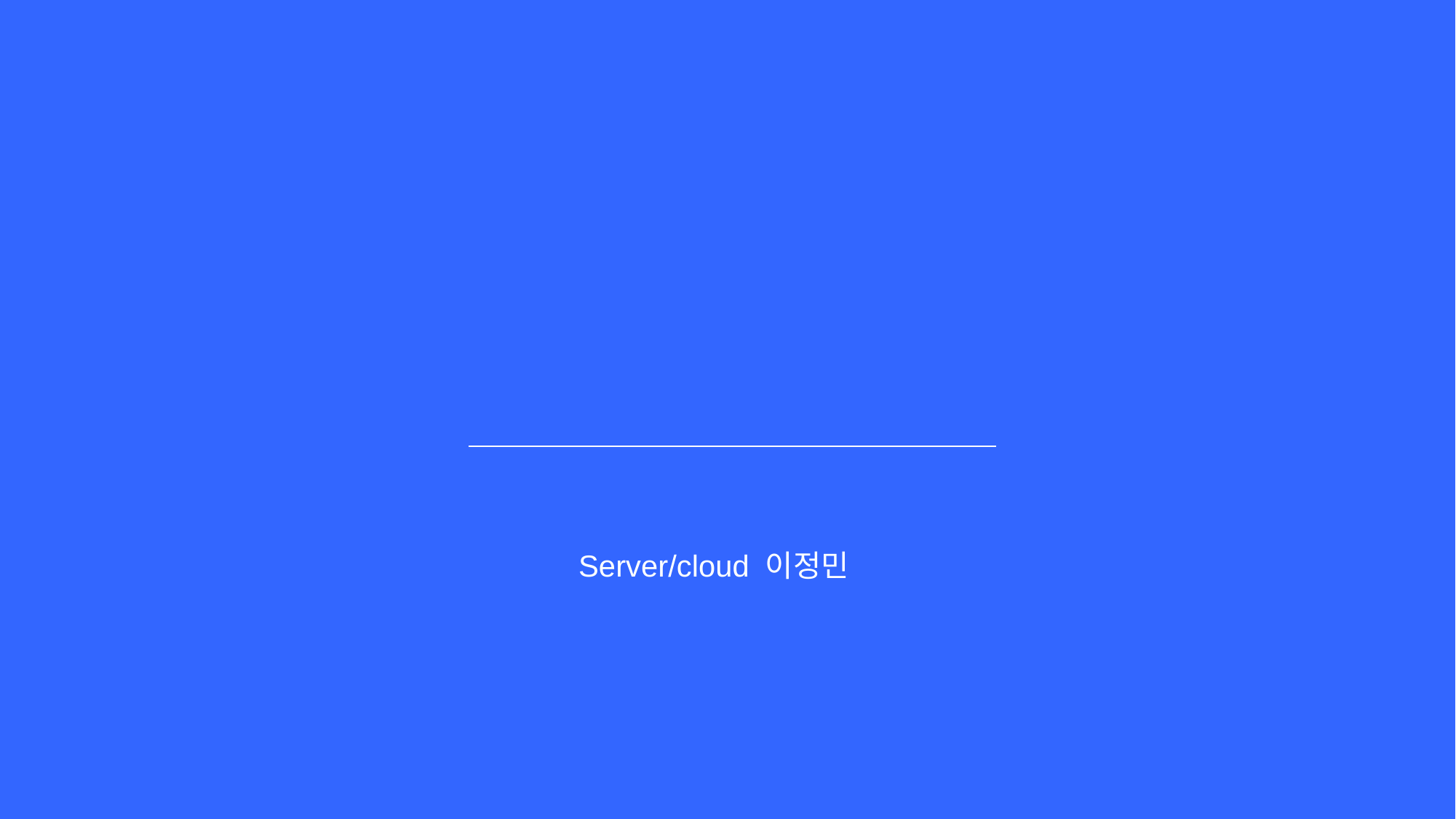

깐지나는 API 만들기
: 스프링부트 뉴비의 외부 API 연동 적용기
Server/cloud 이정민